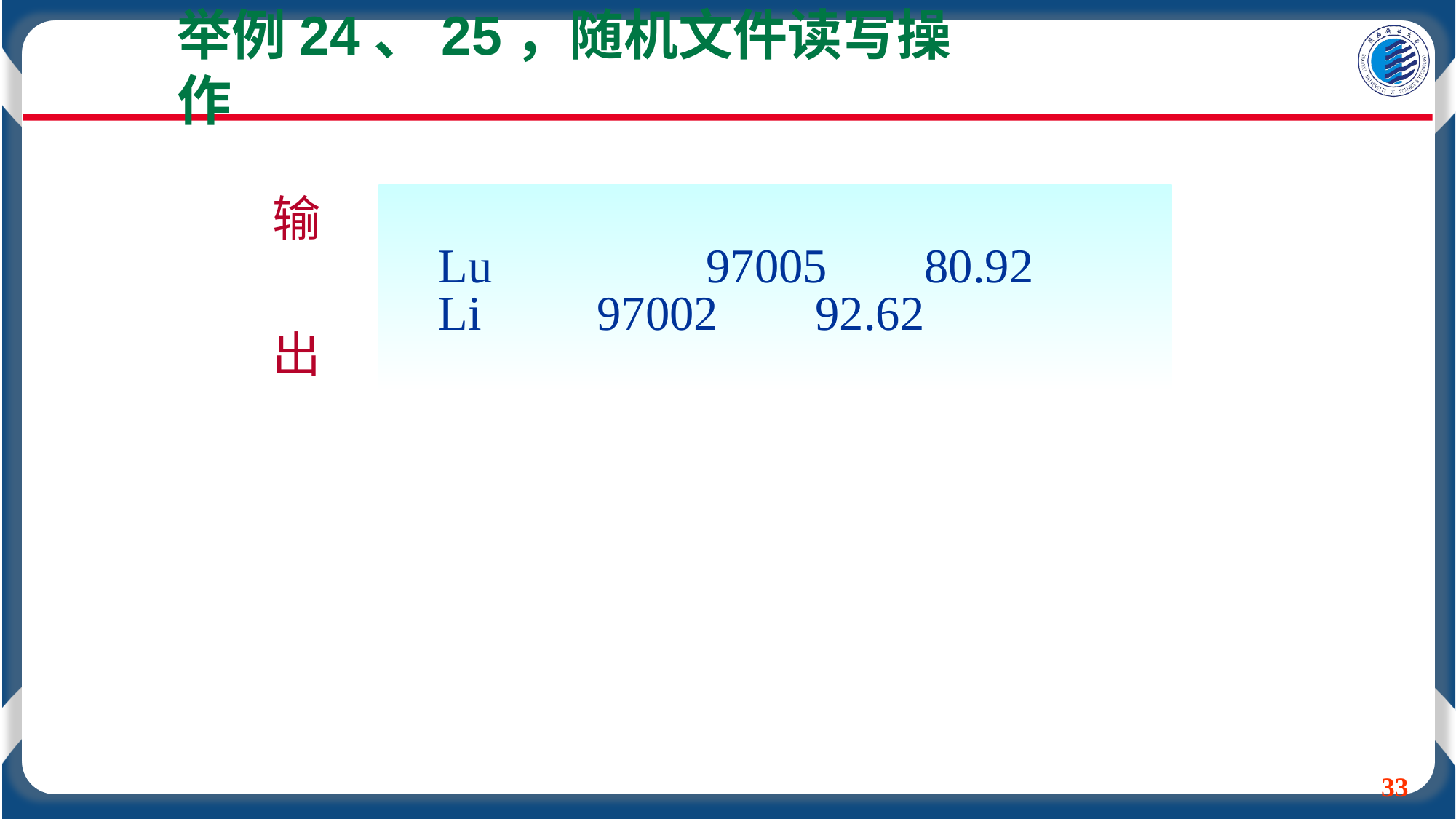

举例24、25，随机文件读写操作

　Lu		97005	80.92
　Li		97002	92.62

输

出
33